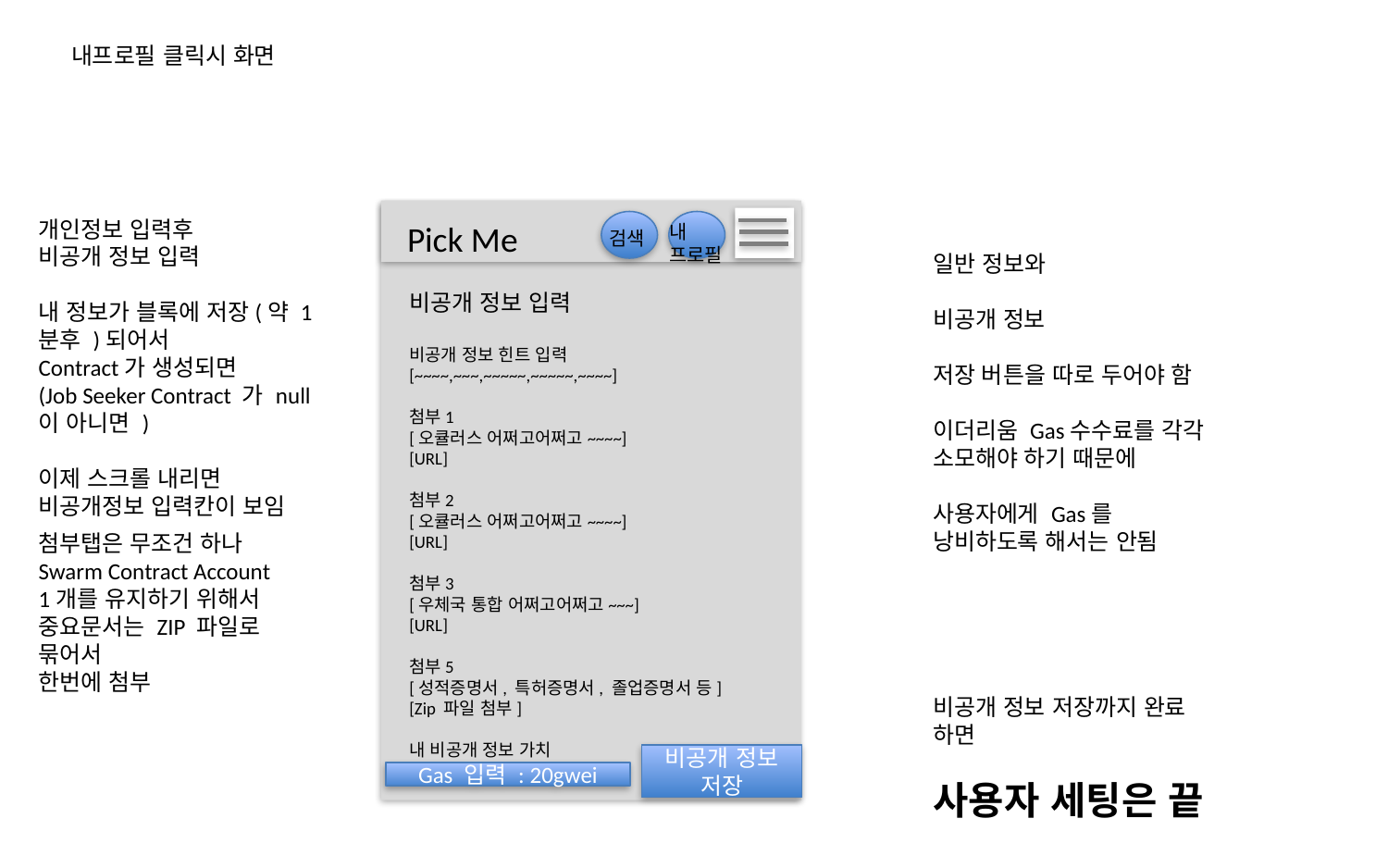

내프로필 클릭시 화면

개인정보 입력후
비공개 정보 입력

내 정보가 블록에 저장(약 1분후 )되어서
Contract가 생성되면
(Job Seeker Contract 가 null이 아니면 )

이제 스크롤 내리면 비공개정보 입력칸이 보임

Pick Me

내
프로필
검색
일반 정보와

비공개 정보

저장 버튼을 따로 두어야 함

이더리움 Gas수수료를 각각 소모해야 하기 때문에

사용자에게 Gas를 낭비하도록 해서는 안됨

비공개 정보 저장까지 완료 하면

사용자 세팅은 끝

비공개 정보 입력

비공개 정보 힌트 입력
[~~~~,~~~,~~~~~,~~~~~,~~~~]

첨부1
[오큘러스 어쩌고어쩌고~~~~]
[URL]

첨부2
[오큘러스 어쩌고어쩌고~~~~]
[URL]

첨부3
[우체국 통합 어쩌고어쩌고~~~]
[URL]

첨부5
[성적증명서, 특허증명서, 졸업증명서 등]
[Zip 파일 첨부]

내 비공개 정보 가치
[50pm]

Job Seeker
Container Contract
0x2000

JobSeeker Contract1, Job Seeker hide contract1
JobSeeker Contract2, Job Seeker hide contract2
JobSeeker Contract3, Job Seeker hide contract3
JobSeeker Contract4, Job Seeker hide contract4
.
.
.
첨부탭은 무조건 하나
Swarm Contract Account
1개를 유지하기 위해서
중요문서는 ZIP 파일로 묶어서
한번에 첨부
비공개 정보 저장
Gas 입력 : 20gwei